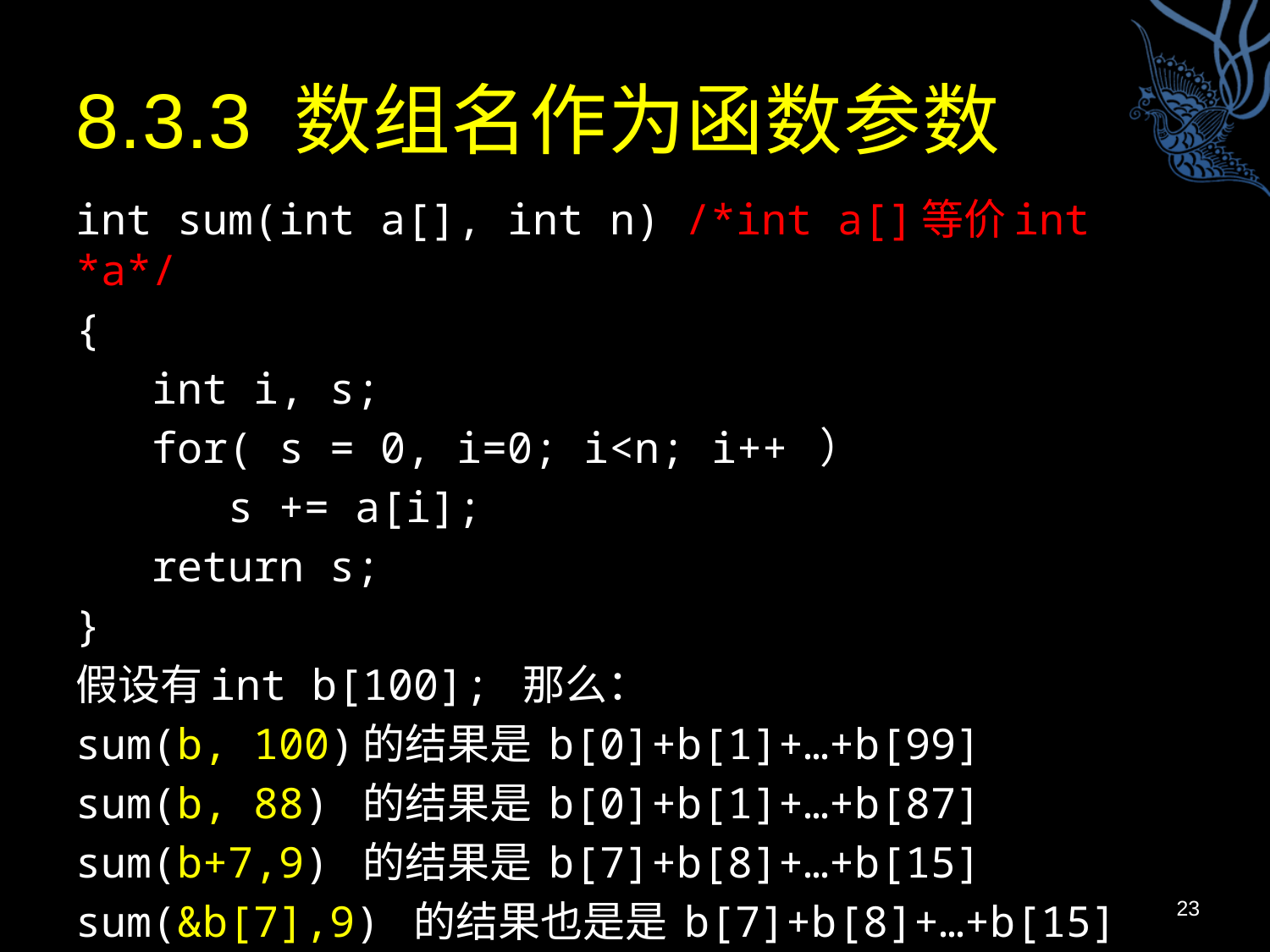

# 8.3.3 数组名作为函数参数
int sum(int a[], int n) /*int a[]等价int *a*/
{
   int i, s;
   for( s = 0, i=0; i<n; i++ ）
      s += a[i];
   return s;
}
假设有int b[100]; 那么：
sum(b, 100)的结果是 b[0]+b[1]+…+b[99]
sum(b, 88) 的结果是 b[0]+b[1]+…+b[87]
sum(b+7,9) 的结果是 b[7]+b[8]+…+b[15]
sum(&b[7],9) 的结果也是是 b[7]+b[8]+…+b[15]

23